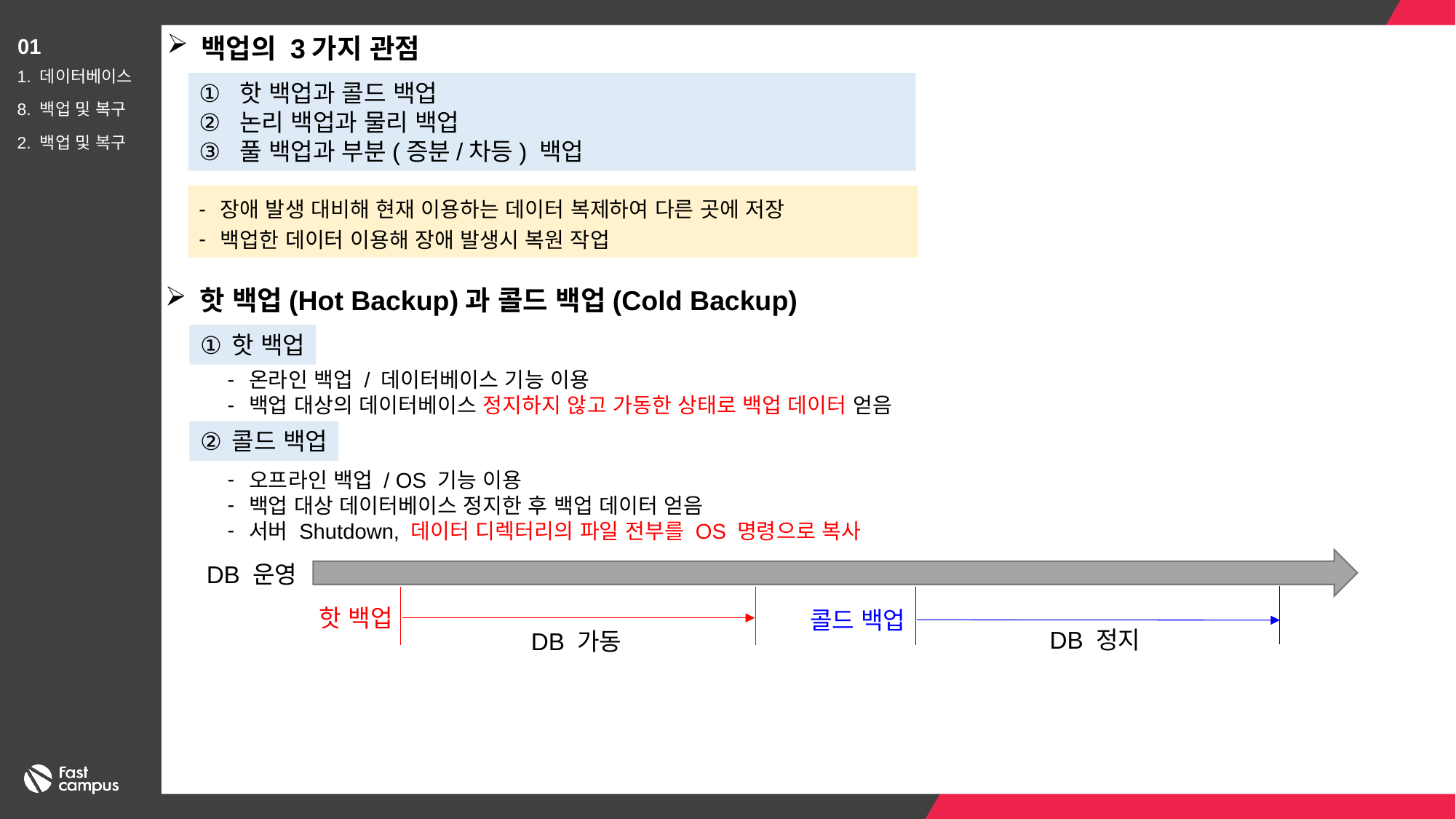

백업의 3가지 관점
01
1. 데이터베이스
8. 백업 및 복구
2. 백업 및 복구
핫 백업과 콜드 백업
논리 백업과 물리 백업
풀 백업과 부분(증분/차등) 백업
장애 발생 대비해 현재 이용하는 데이터 복제하여 다른 곳에 저장
백업한 데이터 이용해 장애 발생시 복원 작업
핫 백업(Hot Backup)과 콜드 백업(Cold Backup)
핫 백업
온라인 백업 / 데이터베이스 기능 이용
백업 대상의 데이터베이스 정지하지 않고 가동한 상태로 백업 데이터 얻음
콜드 백업
오프라인 백업 / OS 기능 이용
백업 대상 데이터베이스 정지한 후 백업 데이터 얻음
서버 Shutdown, 데이터 디렉터리의 파일 전부를 OS 명령으로 복사

DB 운영
핫 백업
콜드 백업
DB 정지
DB 가동